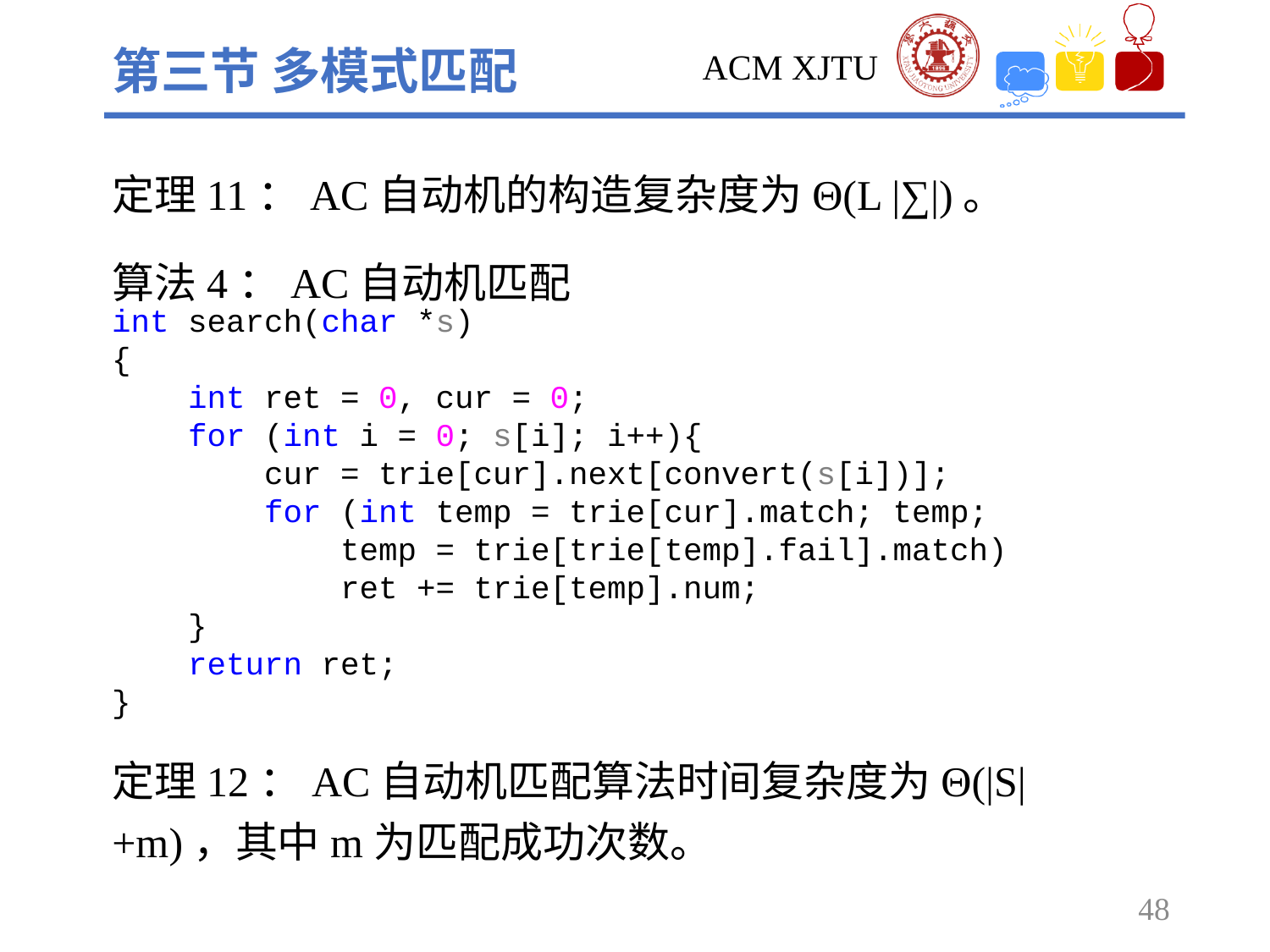

第三节 多模式匹配
定理11：AC自动机的构造复杂度为Θ(L |∑|)。
算法4：AC自动机匹配
int search(char *s)
{
    int ret = 0, cur = 0;
    for (int i = 0; s[i]; i++){
        cur = trie[cur].next[convert(s[i])];
        for (int temp = trie[cur].match; temp;
            temp = trie[trie[temp].fail].match)
            ret += trie[temp].num;
    }
    return ret;
}
定理12：AC自动机匹配算法时间复杂度为Θ(|S|+m)，其中m为匹配成功次数。
48